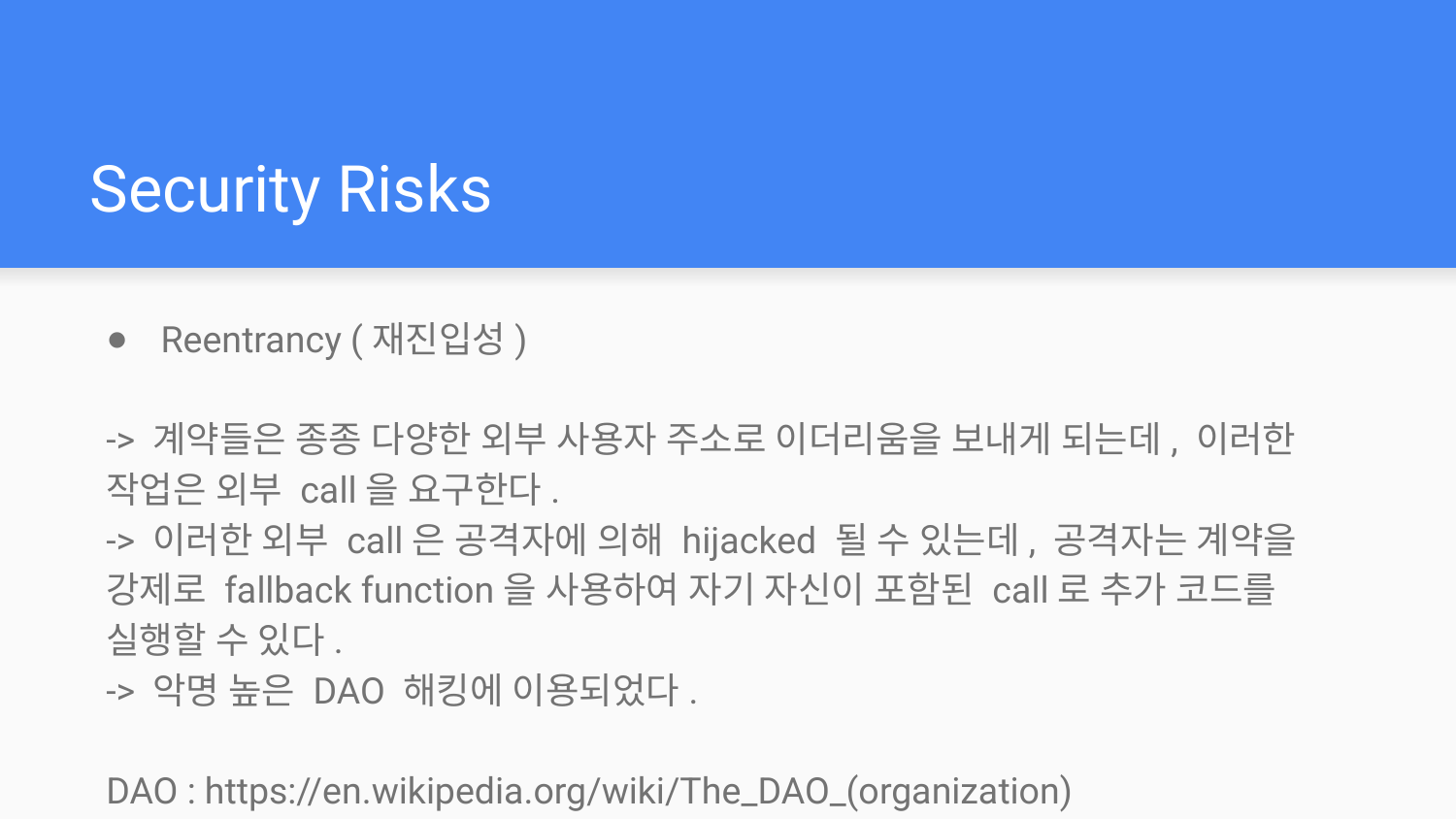

# Security Risks
Reentrancy (재진입성)

-> 계약들은 종종 다양한 외부 사용자 주소로 이더리움을 보내게 되는데, 이러한 작업은 외부 call을 요구한다.
-> 이러한 외부 call은 공격자에 의해 hijacked 될 수 있는데, 공격자는 계약을 강제로 fallback function을 사용하여 자기 자신이 포함된 call로 추가 코드를 실행할 수 있다.
-> 악명 높은 DAO 해킹에 이용되었다.

DAO : https://en.wikipedia.org/wiki/The_DAO_(organization)